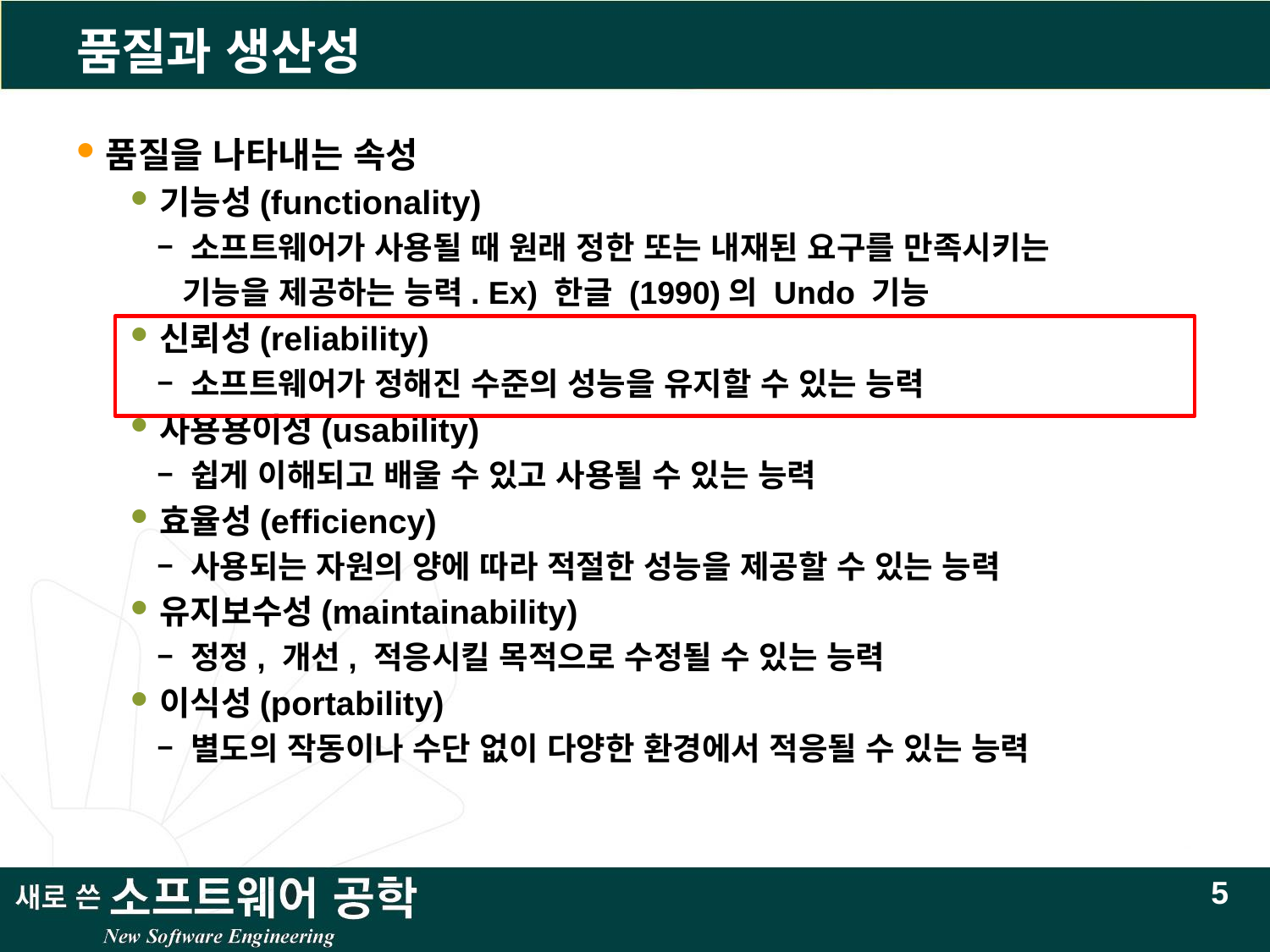

# 품질과 생산성
품질을 나타내는 속성
기능성(functionality)
   – 소프트웨어가 사용될 때 원래 정한 또는 내재된 요구를 만족시키는
     기능을 제공하는 능력. Ex) 한글 (1990)의 Undo 기능
신뢰성(reliability)
   – 소프트웨어가 정해진 수준의 성능을 유지할 수 있는 능력
사용용이성(usability)
   – 쉽게 이해되고 배울 수 있고 사용될 수 있는 능력
효율성(efficiency)
   – 사용되는 자원의 양에 따라 적절한 성능을 제공할 수 있는 능력
유지보수성(maintainability)
   – 정정, 개선, 적응시킬 목적으로 수정될 수 있는 능력
이식성(portability)
   – 별도의 작동이나 수단 없이 다양한 환경에서 적응될 수 있는 능력

5